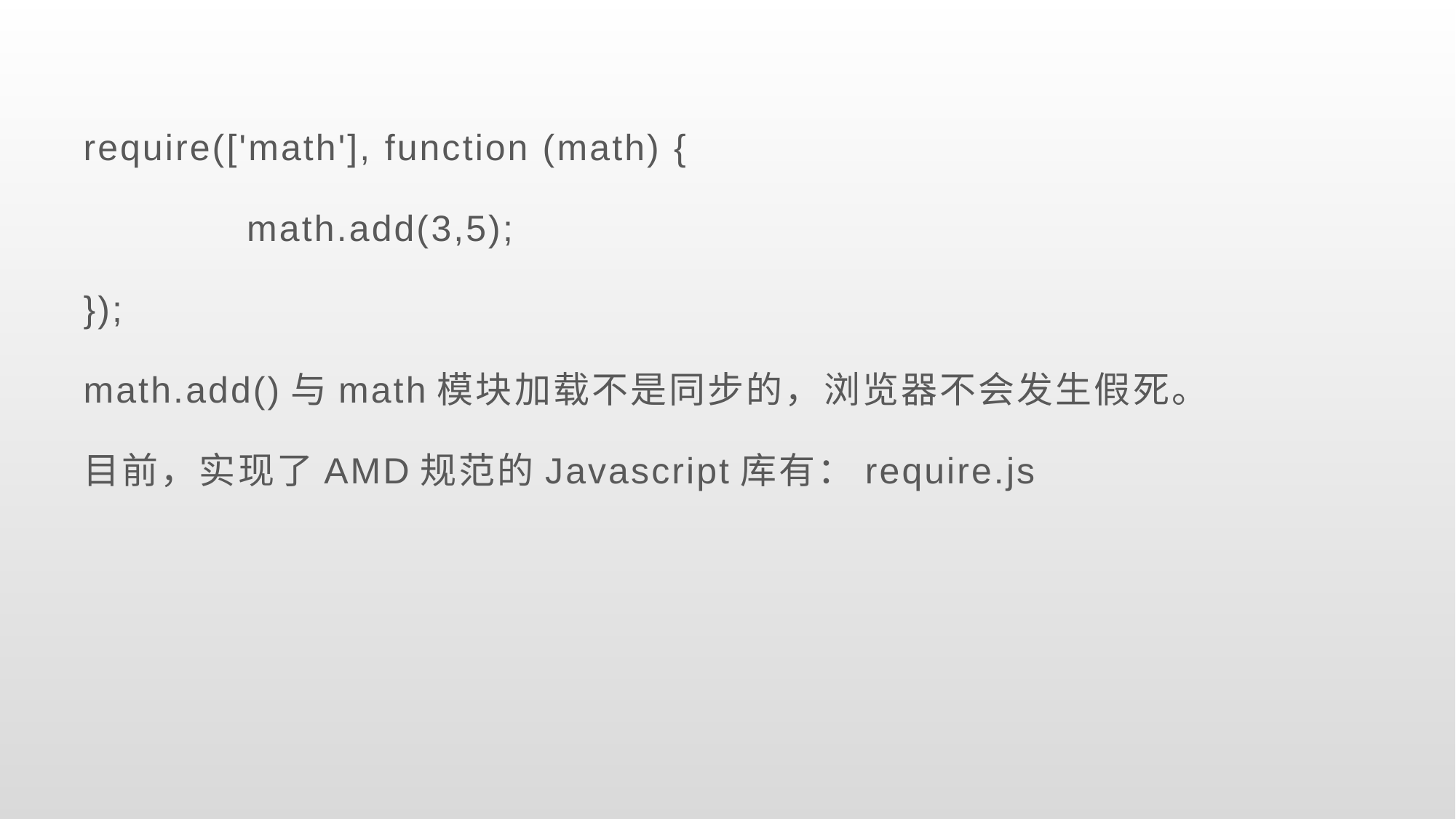

require(['math'], function (math) {
　　　　math.add(3,5);
});
math.add()与math模块加载不是同步的，浏览器不会发生假死。
目前，实现了AMD规范的Javascript库有：require.js